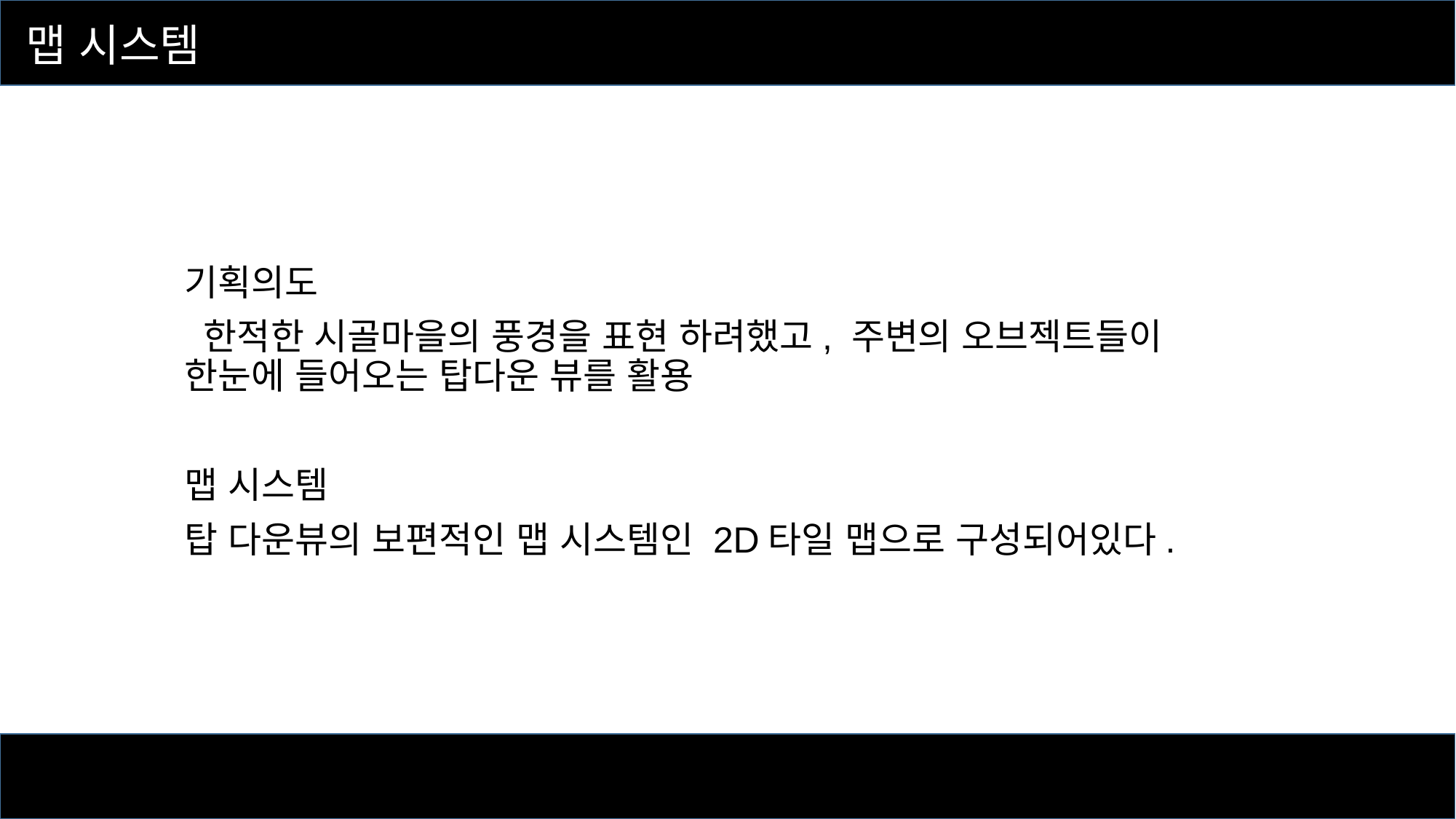

맵 시스템
기획의도
 한적한 시골마을의 풍경을 표현 하려했고, 주변의 오브젝트들이 한눈에 들어오는 탑다운 뷰를 활용

맵 시스템
탑 다운뷰의 보편적인 맵 시스템인 2D타일 맵으로 구성되어있다.